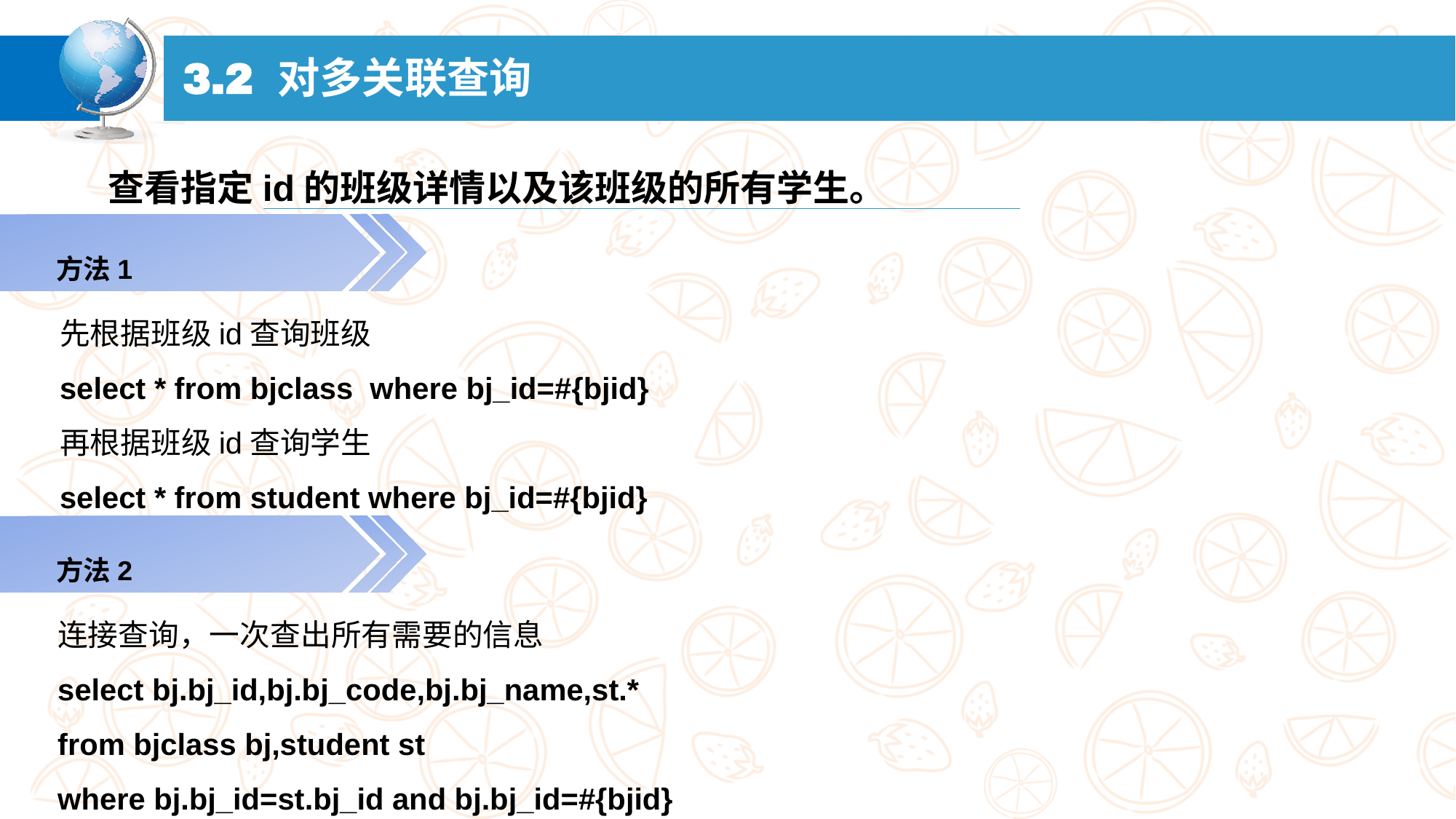

# 3.2 对多关联查询
查看指定id的班级详情以及该班级的所有学生。

方法1
先根据班级id查询班级
select * from bjclass  where bj_id=#{bjid}
再根据班级id查询学生
select * from student where bj_id=#{bjid}

方法2
连接查询，一次查出所有需要的信息
select bj.bj_id,bj.bj_code,bj.bj_name,st.*
from bjclass bj,student st
where bj.bj_id=st.bj_id and bj.bj_id=#{bjid}